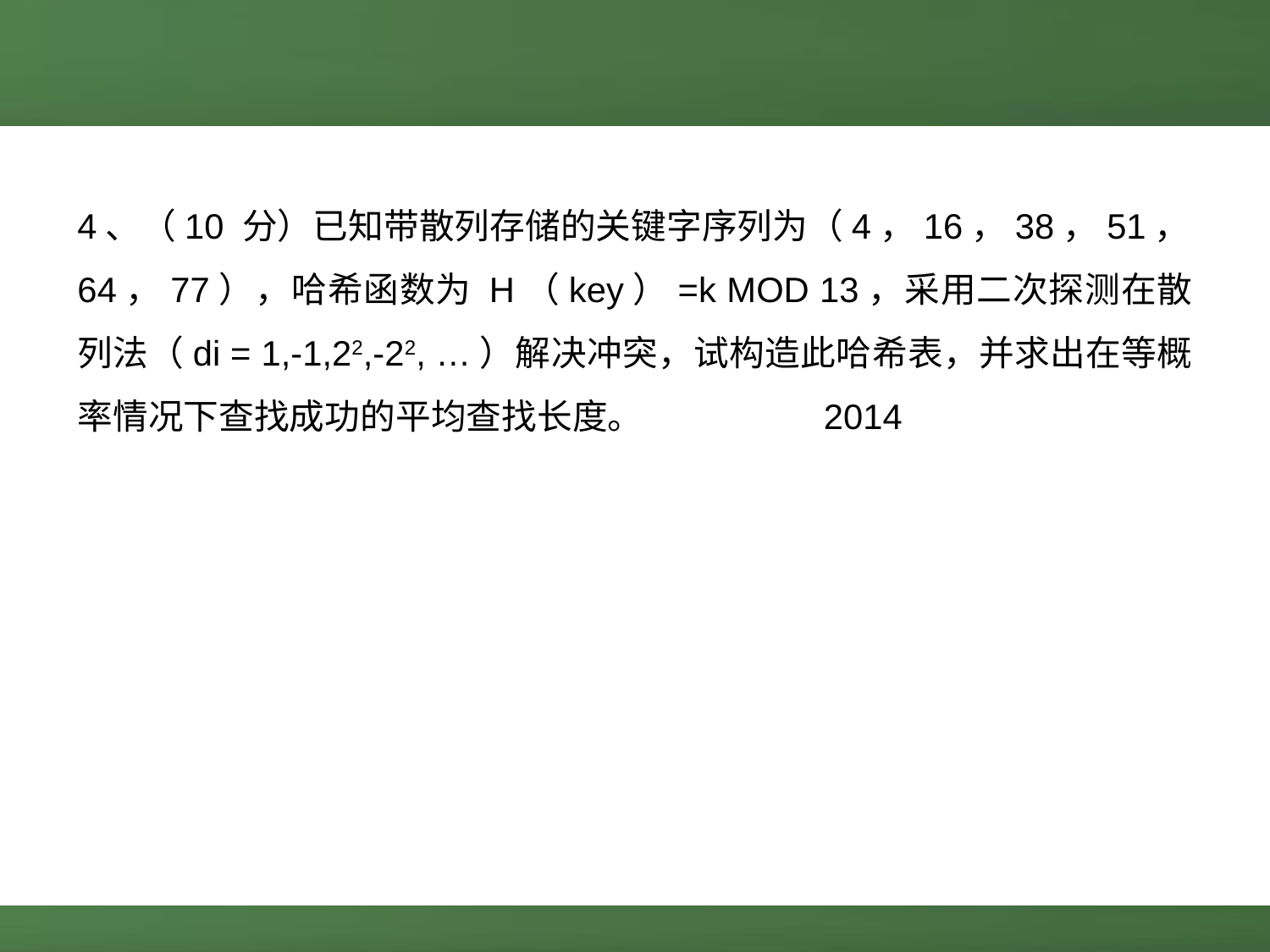

4、（10 分）已知带散列存储的关键字序列为（4，16，38，51，64，77），哈希函数为 H（key）=k MOD 13，采用二次探测在散列法（di = 1,-1,22,-22, …）解决冲突，试构造此哈希表，并求出在等概率情况下查找成功的平均查找长度。                      2014